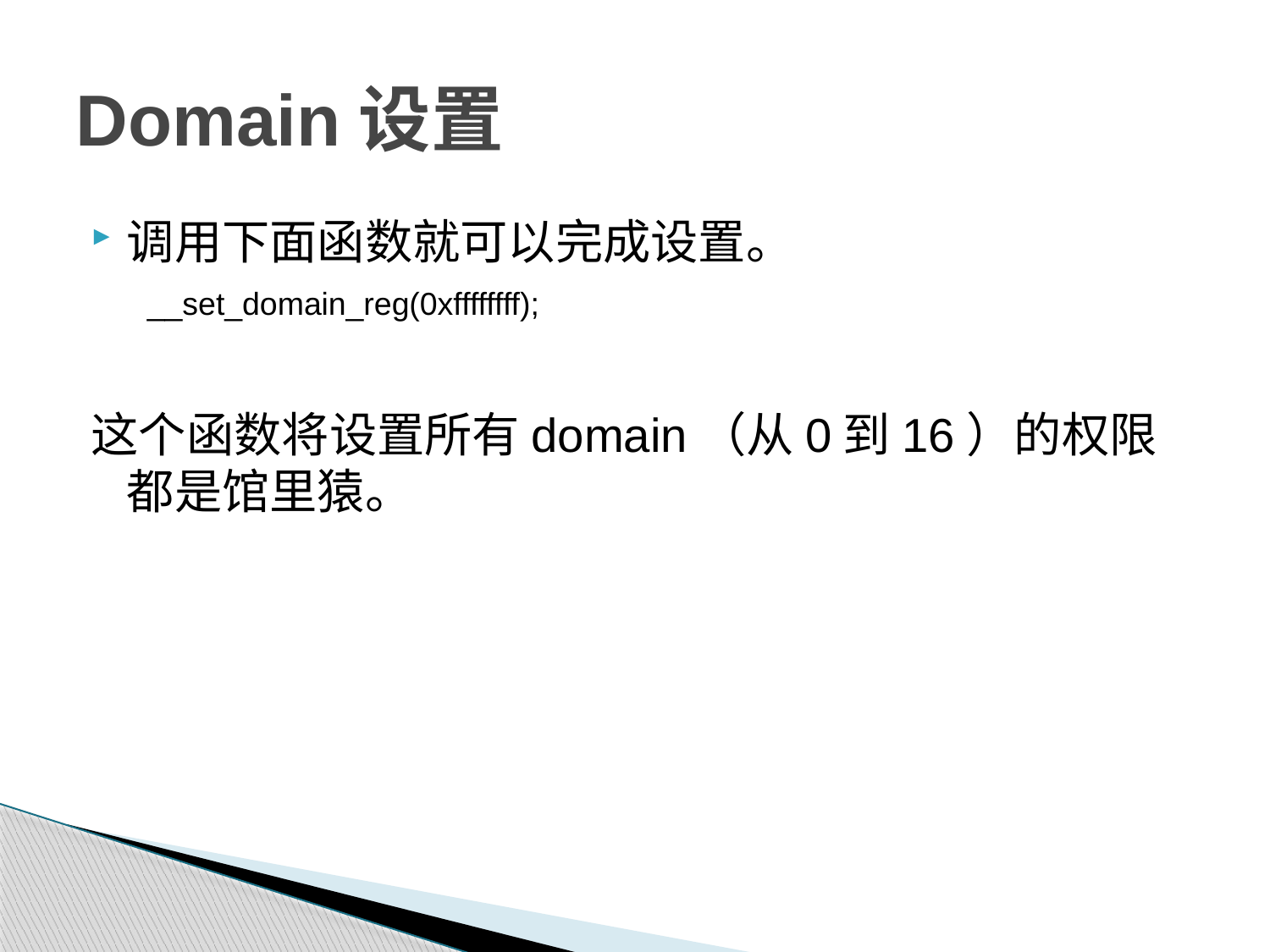

# Domain设置
调用下面函数就可以完成设置。

这个函数将设置所有domain（从0到16）的权限都是馆里猿。

__set_domain_reg(0xffffffff);